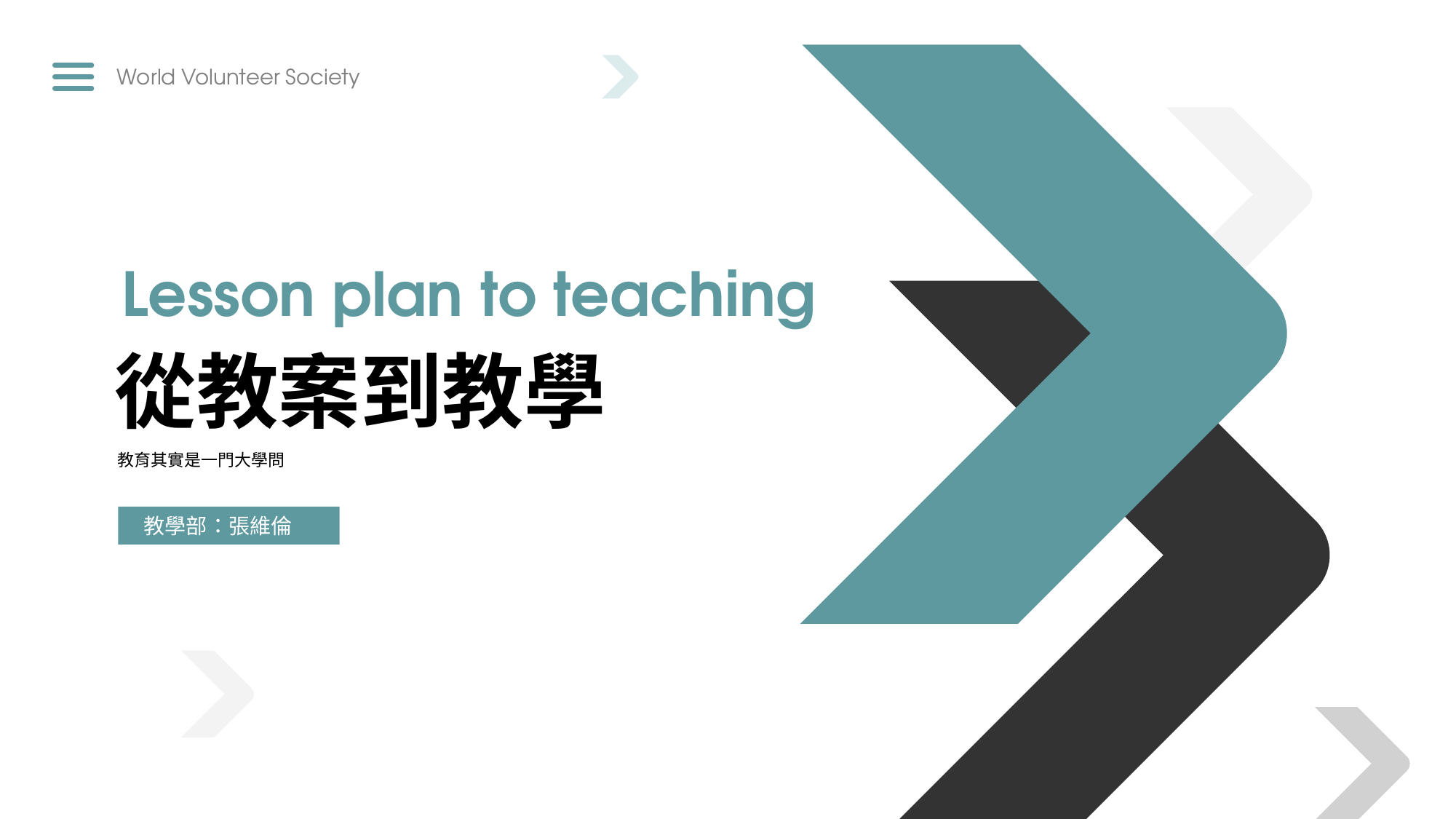

World Volunteer Society

Lesson plan to teaching

從教案到教學
教育其實是一門大學問

教學部：張維倫